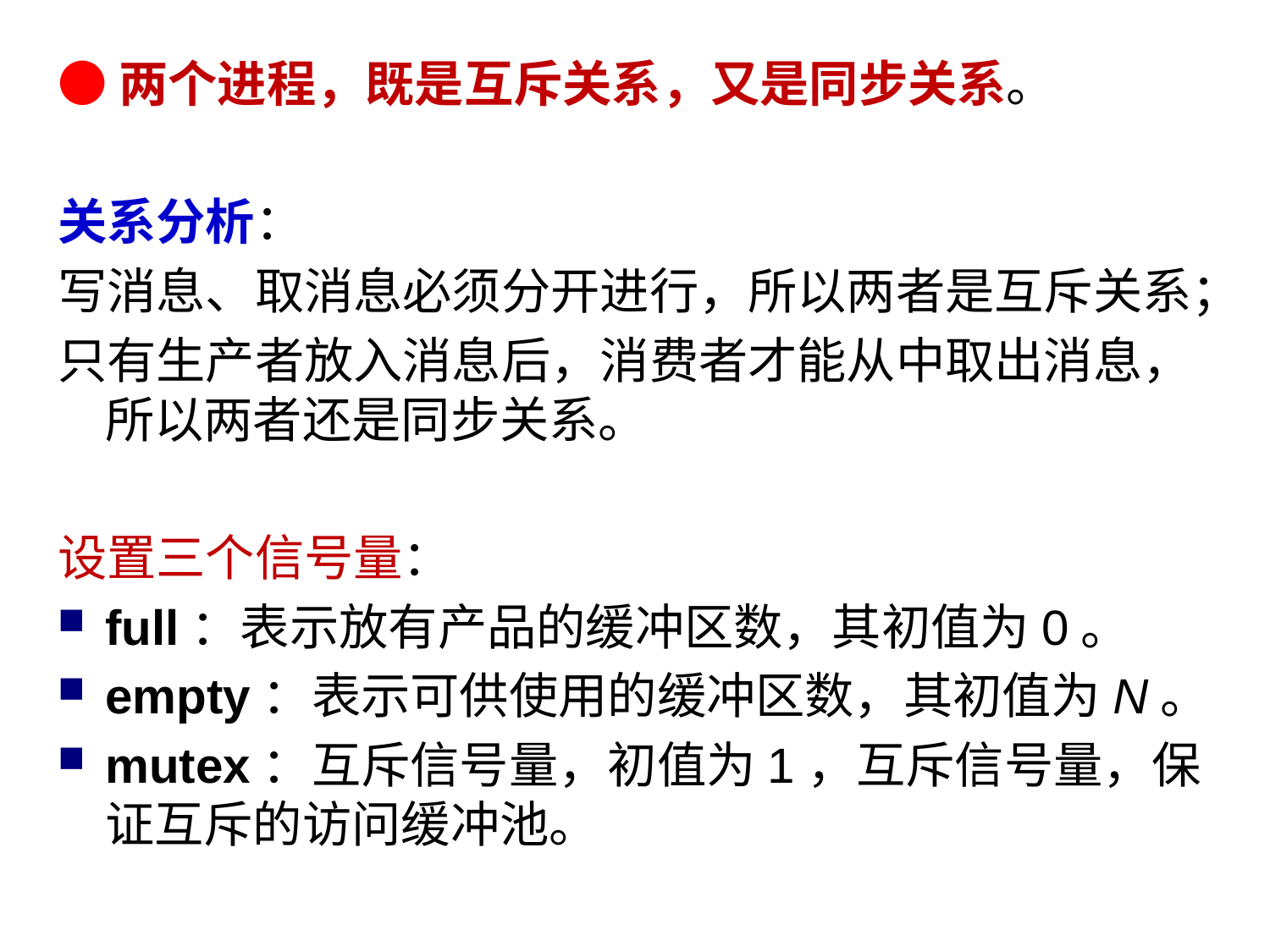

●两个进程，既是互斥关系，又是同步关系。

关系分析：
写消息、取消息必须分开进行，所以两者是互斥关系；
只有生产者放入消息后，消费者才能从中取出消息，所以两者还是同步关系。

设置三个信号量：
full：表示放有产品的缓冲区数，其初值为0。
empty：表示可供使用的缓冲区数，其初值为N。
mutex：互斥信号量，初值为1，互斥信号量，保证互斥的访问缓冲池。